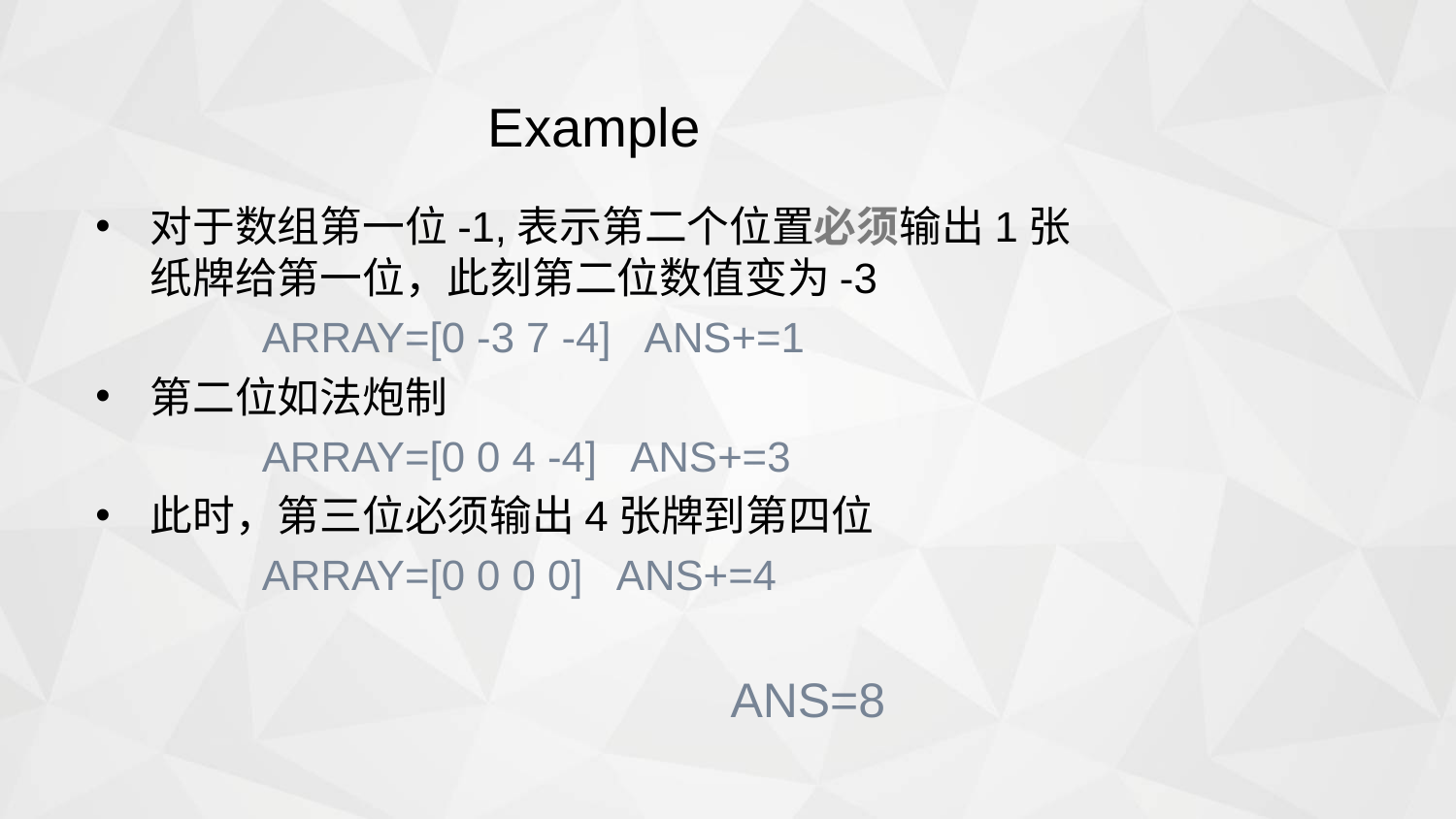

# Example
对于数组第一位-1,表示第二个位置必须输出1张纸牌给第一位，此刻第二位数值变为-3
              array=[0 -3 7 -4]   ans+=1
第二位如法炮制
              array=[0 0 4 -4]   ans+=3
此时，第三位必须输出4张牌到第四位
              array=[0 0 0 0]   ans+=4

Ans=8